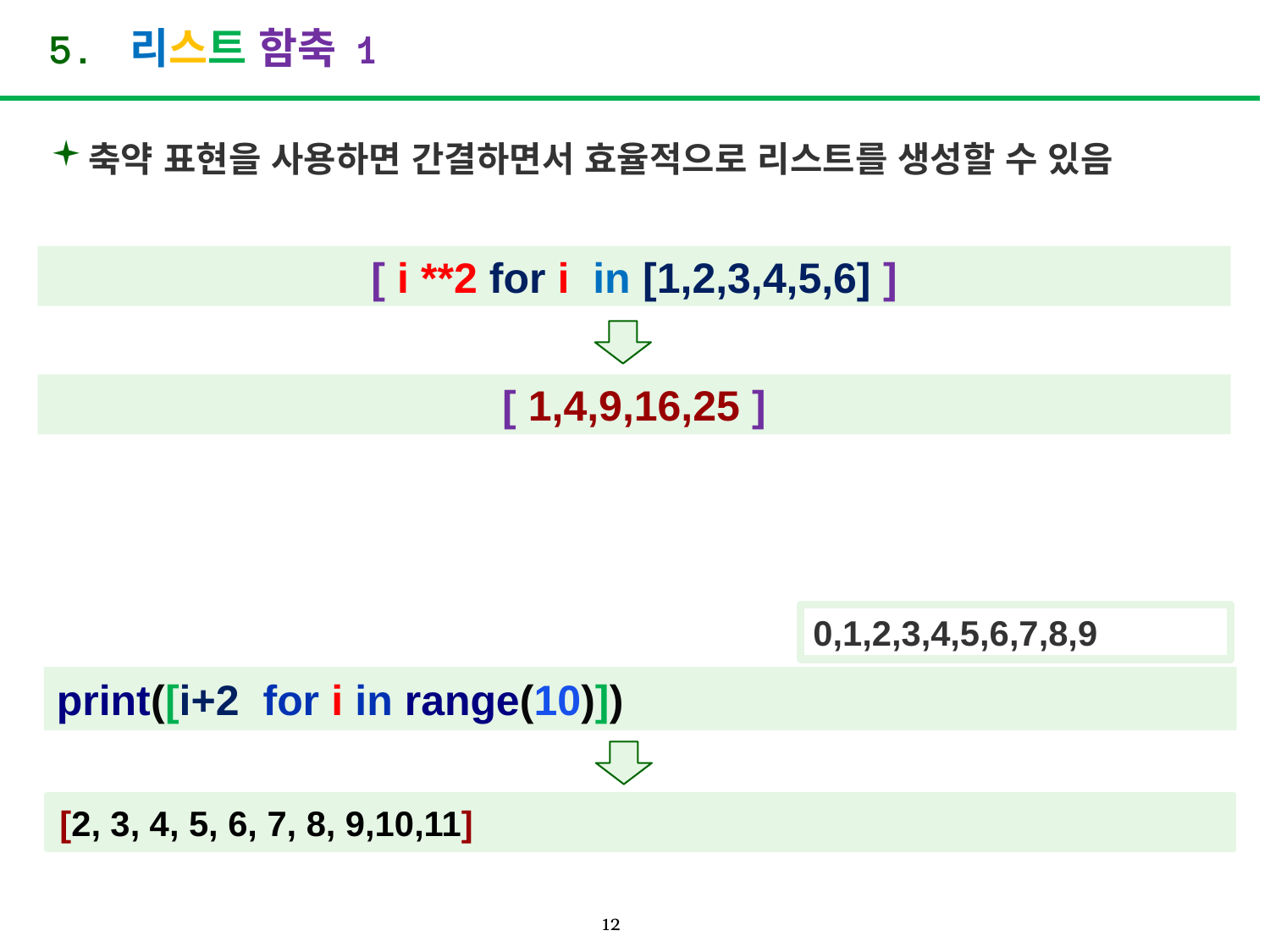

# 5. 리스트 함축 1
축약 표현을 사용하면 간결하면서 효율적으로 리스트를 생성할 수 있음

[ i **2 for i  in [1,2,3,4,5,6] ]

[ 1,4,9,16,25 ]
0,1,2,3,4,5,6,7,8,9
print([i+2  for i in range(10)])

[2, 3, 4, 5, 6, 7, 8, 9,10,11]
12